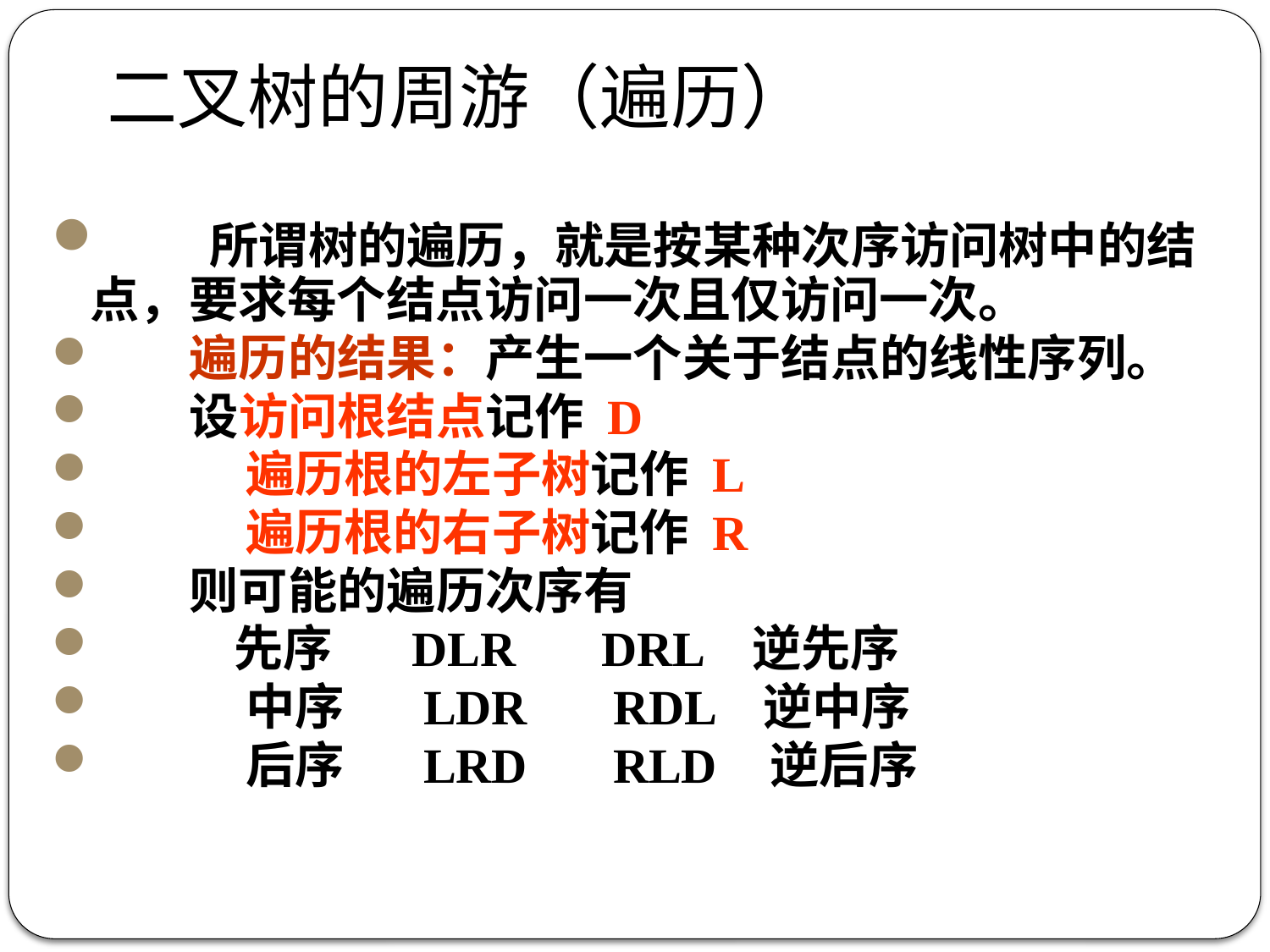

二叉树的周游（遍历）
       所谓树的遍历，就是按某种次序访问树中的结点，要求每个结点访问一次且仅访问一次。
       遍历的结果：产生一个关于结点的线性序列。
       设访问根结点记作 D
            遍历根的左子树记作 L
            遍历根的右子树记作 R
       则可能的遍历次序有
           先序      DLR       DRL   逆先序
            中序      LDR       RDL   逆中序
            后序      LRD       RLD   逆后序